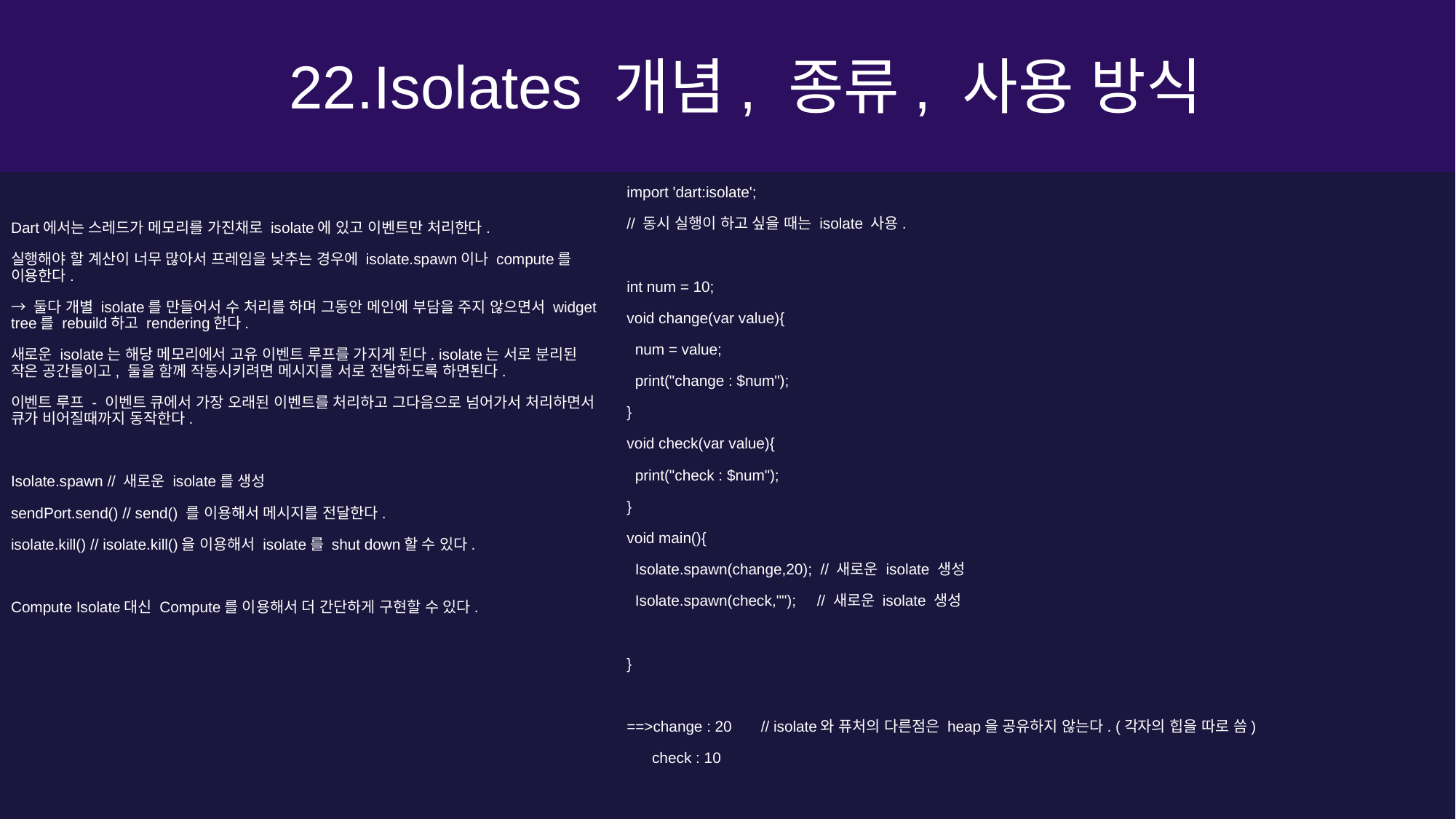

22.Isolates 개념, 종류, 사용 방식
import 'dart:isolate';
// 동시 실행이 하고 싶을 때는 isolate 사용.

int num = 10;
void change(var value){
  num = value;
  print("change : $num");
}
void check(var value){
  print("check : $num");
}
void main(){
  Isolate.spawn(change,20);  // 새로운 isolate 생성
  Isolate.spawn(check,"");     // 새로운 isolate 생성

}

==>change : 20       // isolate와 퓨처의 다른점은 heap을 공유하지 않는다. (각자의 힙을 따로 씀)
      check : 10

Dart에서는 스레드가 메모리를 가진채로 isolate에 있고 이벤트만 처리한다.
실행해야 할 계산이 너무 많아서 프레임을 낮추는 경우에 isolate.spawn이나 compute를 이용한다.
→ 둘다 개별 isolate를 만들어서 수 처리를 하며 그동안 메인에 부담을 주지 않으면서 widget tree를 rebuild하고 rendering한다.
새로운 isolate는 해당 메모리에서 고유 이벤트 루프를 가지게 된다. isolate는 서로 분리된 작은 공간들이고, 둘을 함께 작동시키려면 메시지를 서로 전달하도록 하면된다.
이벤트 루프 - 이벤트 큐에서 가장 오래된 이벤트를 처리하고 그다음으로 넘어가서 처리하면서 큐가 비어질때까지 동작한다.

Isolate.spawn // 새로운 isolate를 생성
sendPort.send() // send() 를 이용해서 메시지를 전달한다.
isolate.kill() // isolate.kill()을 이용해서 isolate를 shut down할 수 있다.

Compute Isolate대신 Compute를 이용해서 더 간단하게 구현할 수 있다.